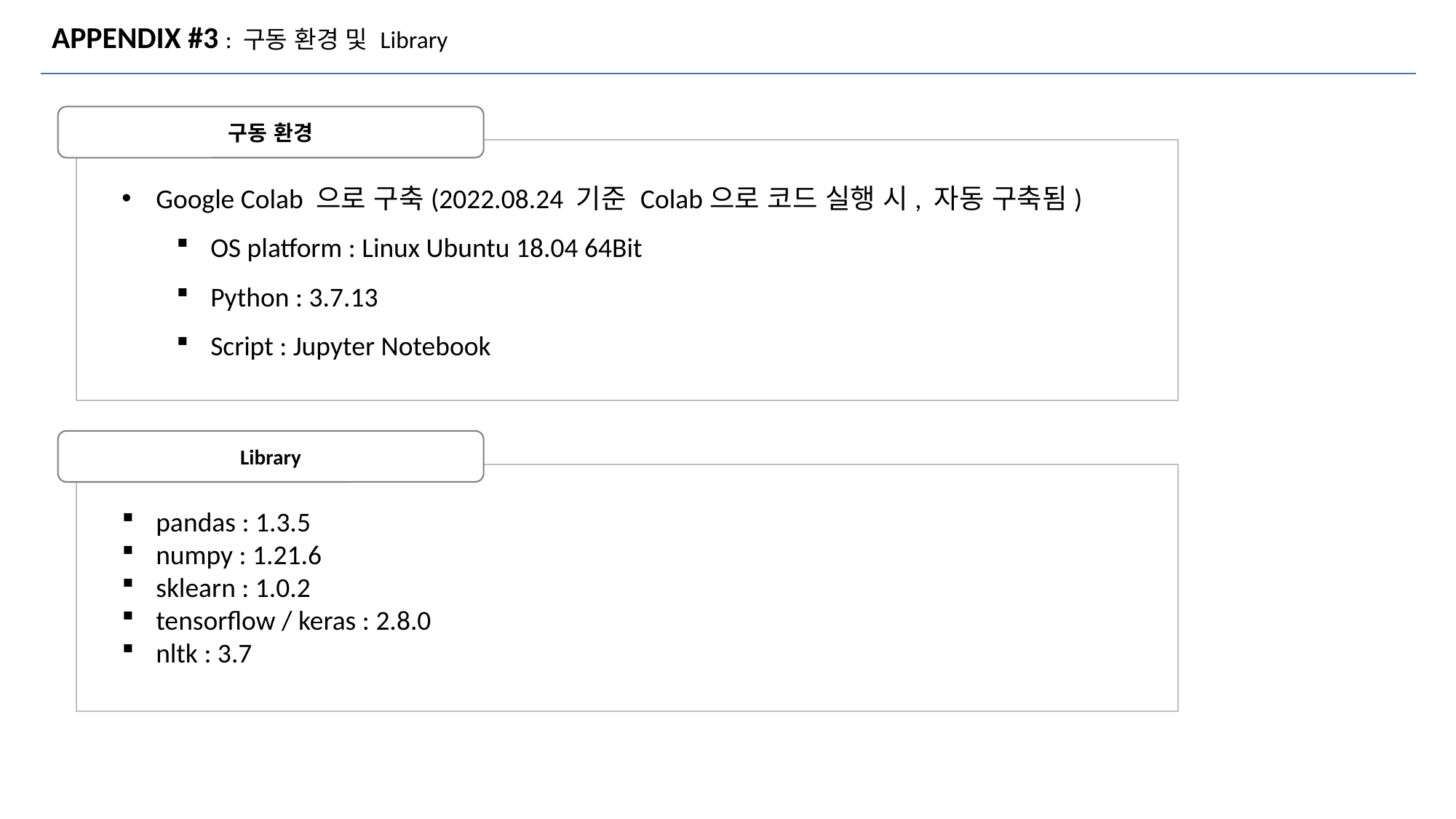

# APPENDIX #3 : 구동 환경 및 Library
구동 환경

Google Colab 으로 구축(2022.08.24 기준 Colab으로 코드 실행 시, 자동 구축됨)
OS platform : Linux Ubuntu 18.04 64Bit
Python : 3.7.13
Script : Jupyter Notebook
Library

pandas : 1.3.5
numpy : 1.21.6
sklearn : 1.0.2
tensorflow / keras : 2.8.0
nltk : 3.7